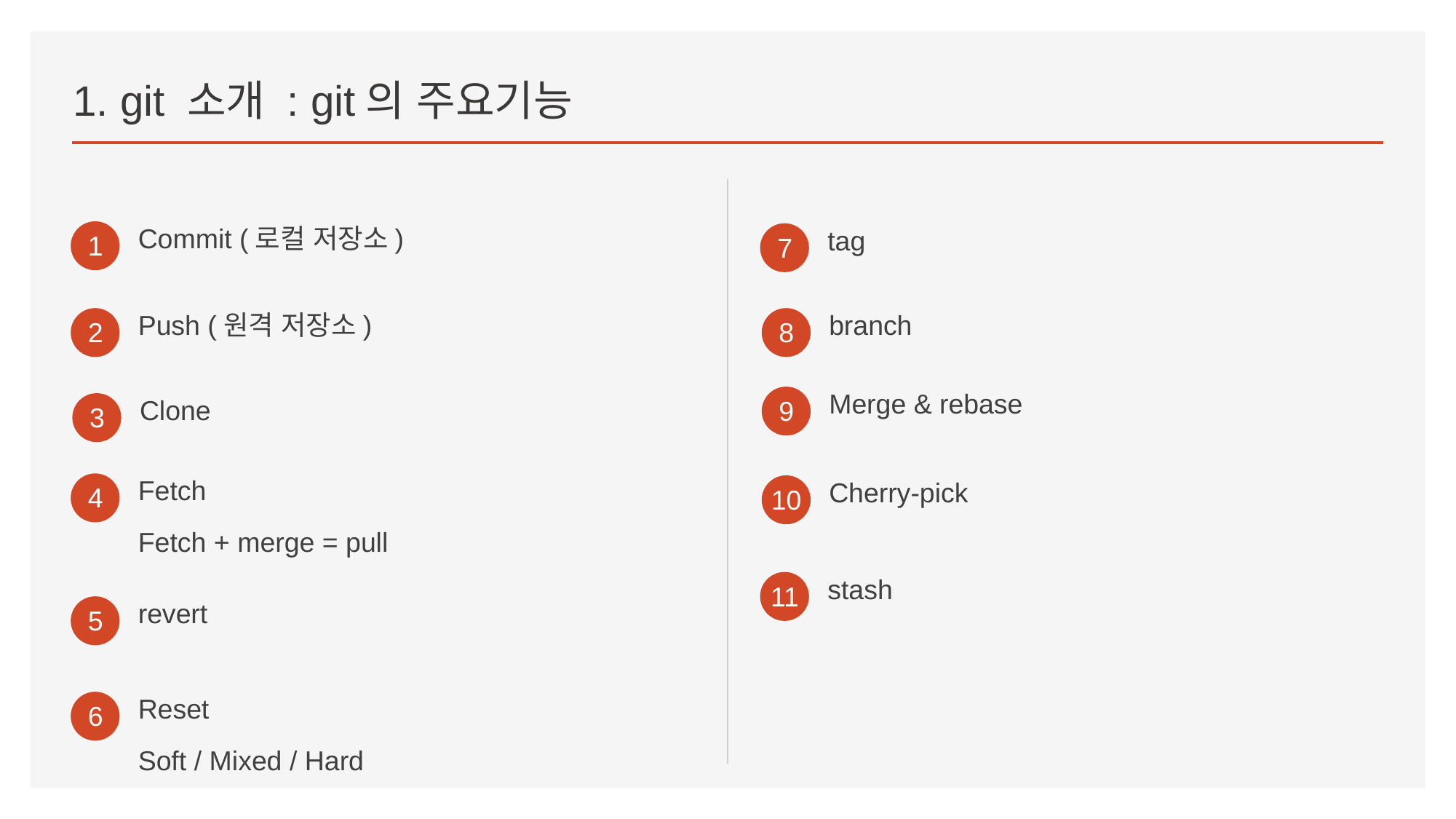

# 1. git 소개 : git의 주요기능

1
Commit (로컬 저장소)

7
tag

2
Push (원격 저장소)

8
branch

9
Merge & rebase

3
Clone

4
Fetch
Fetch + merge = pull

10
Cherry-pick

11
stash

5
revert

6
Reset
Soft / Mixed / Hard